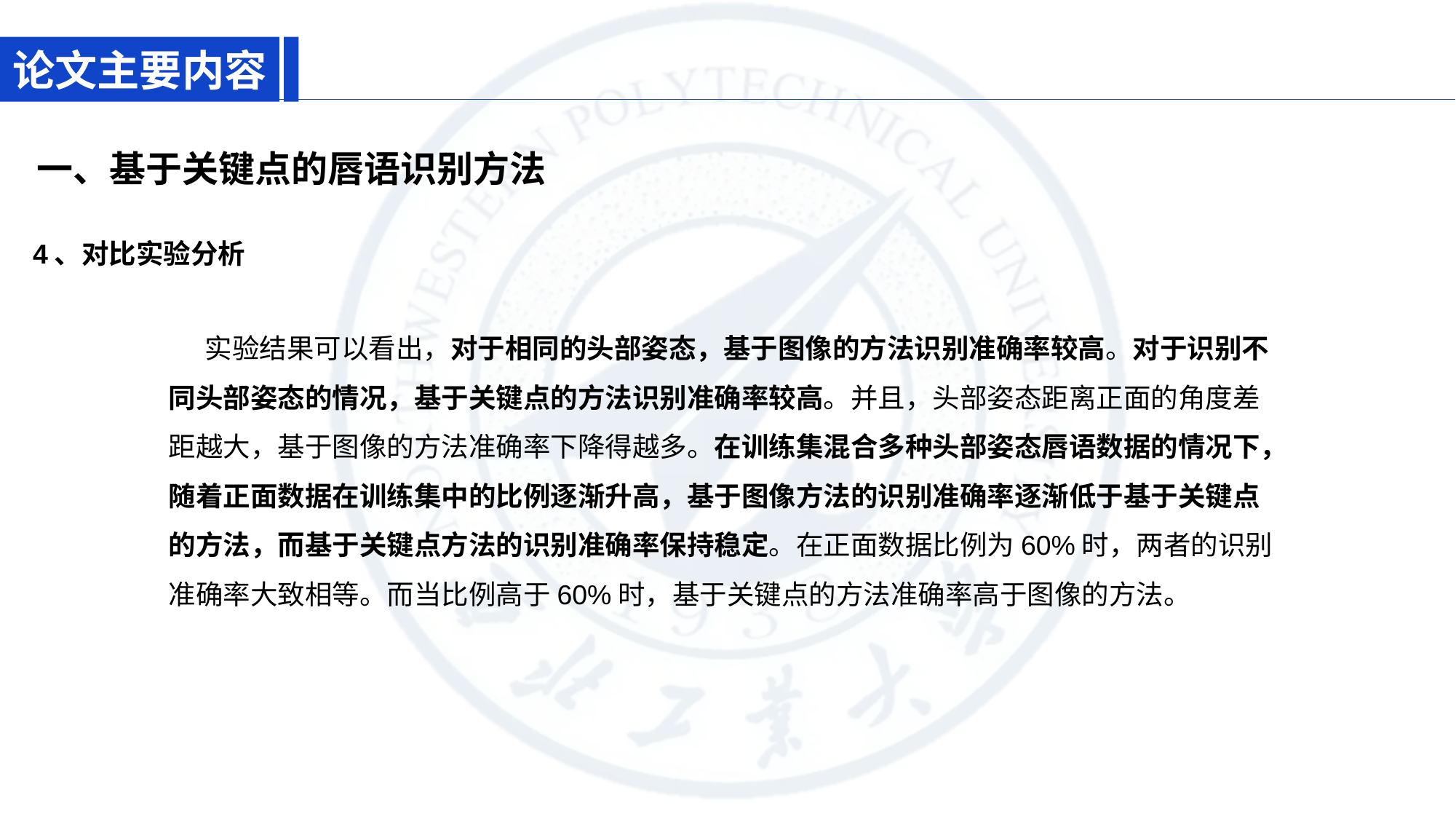

论文主要内容

一、基于关键点的唇语识别方法
4、对比实验分析
实验结果可以看出，对于相同的头部姿态，基于图像的方法识别准确率较高。对于识别不同头部姿态的情况，基于关键点的方法识别准确率较高。并且，头部姿态距离正面的角度差距越大，基于图像的方法准确率下降得越多。在训练集混合多种头部姿态唇语数据的情况下，随着正面数据在训练集中的比例逐渐升高，基于图像方法的识别准确率逐渐低于基于关键点的方法，而基于关键点方法的识别准确率保持稳定。在正面数据比例为60%时，两者的识别准确率大致相等。而当比例高于60%时，基于关键点的方法准确率高于图像的方法。